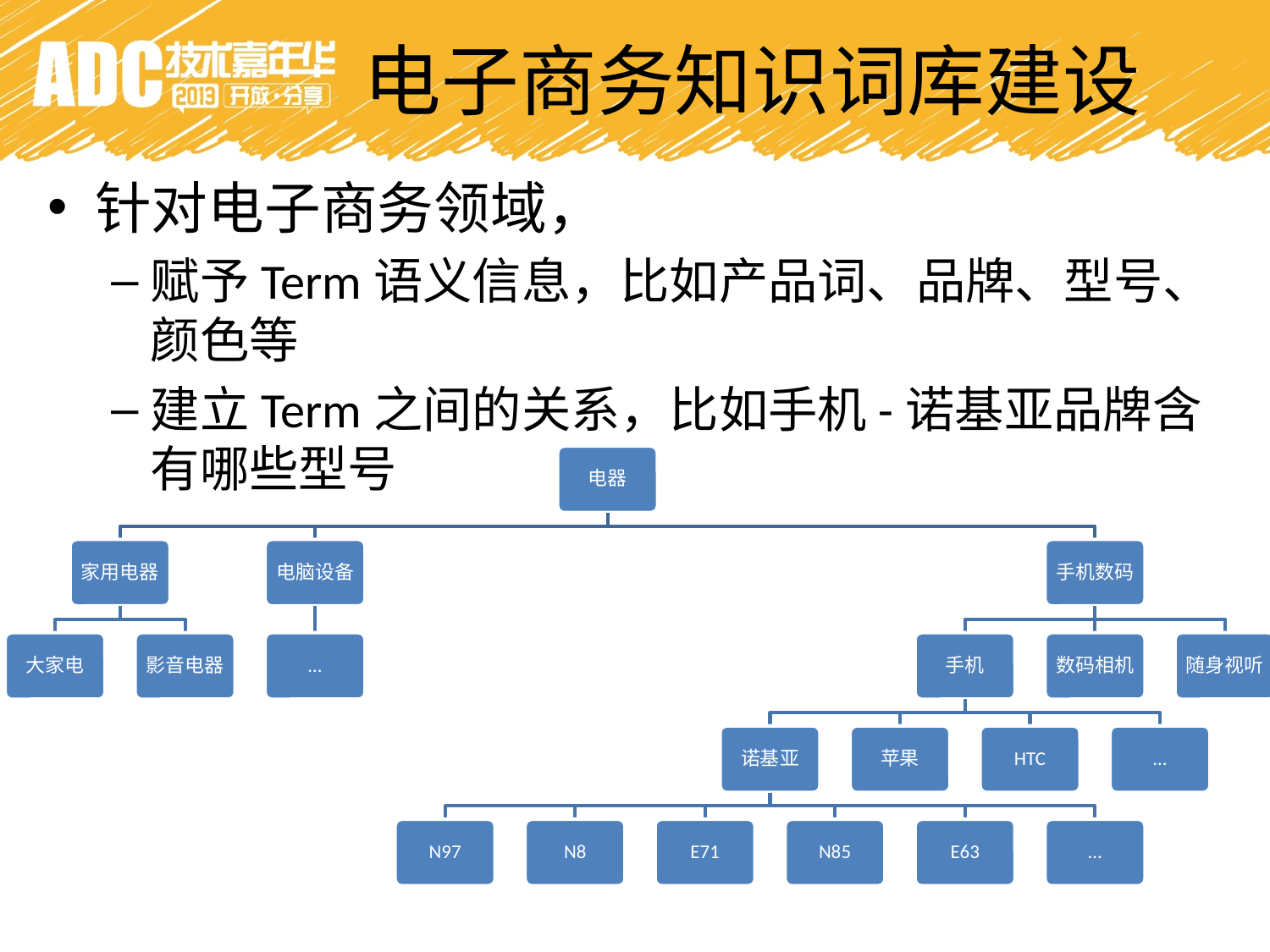

电子商务知识词库建设
针对电子商务领域，
赋予Term语义信息，比如产品词、品牌、型号、颜色等
建立Term之间的关系，比如手机-诺基亚品牌含有哪些型号

电器

家用电器

电脑设备

手机数码

大家电

影音电器

…

手机

数码相机

随身视听

诺基亚

苹果

HTC

…

N97

N8

E71

N85

E63

…